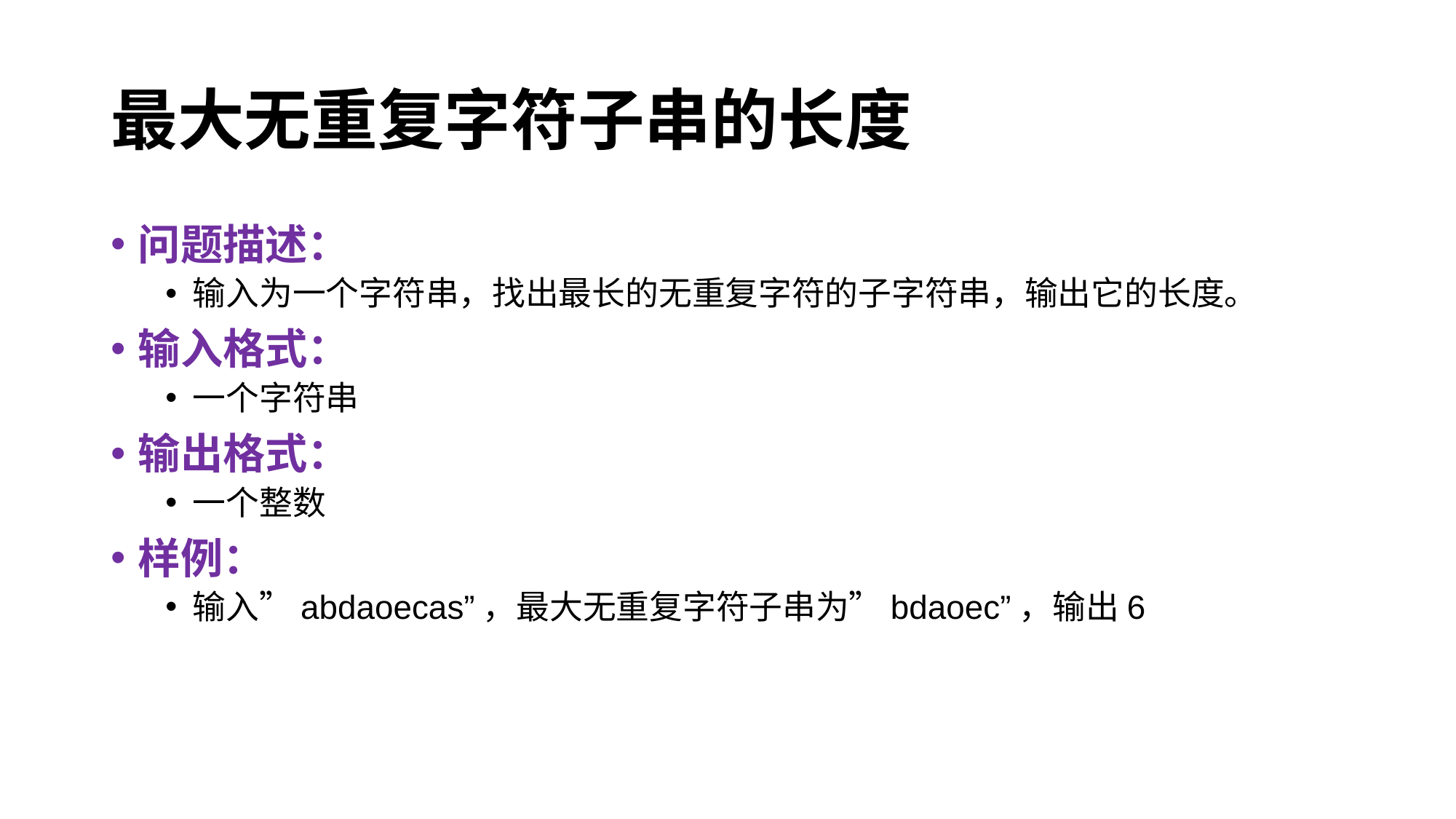

# 最大无重复字符子串的长度
问题描述：
输入为一个字符串，找出最长的无重复字符的子字符串，输出它的长度。
输入格式：
一个字符串
输出格式：
一个整数
样例：
输入”abdaoecas”，最大无重复字符子串为”bdaoec”，输出6